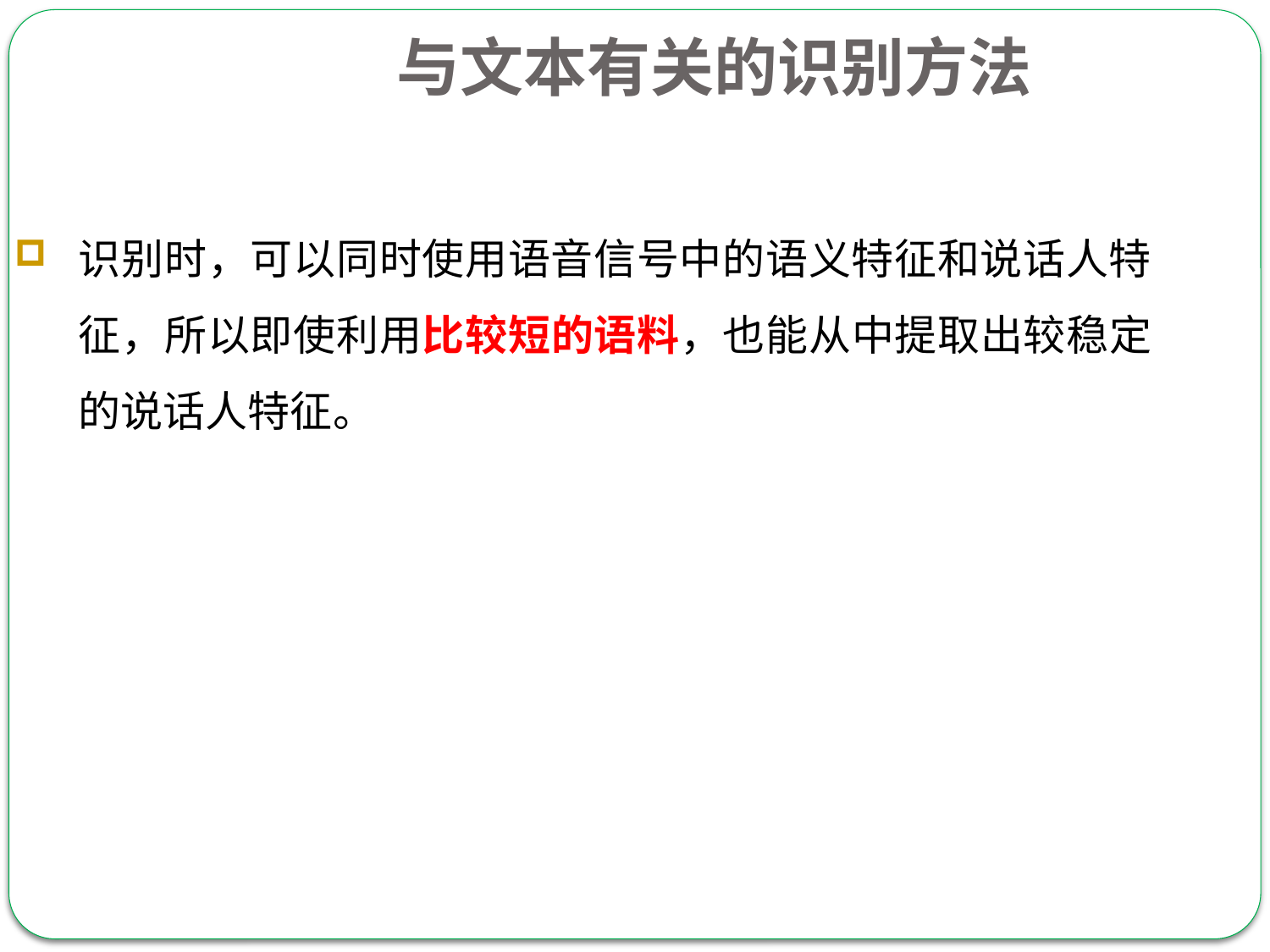

与文本有关的识别方法
识别时，可以同时使用语音信号中的语义特征和说话人特征，所以即使利用比较短的语料，也能从中提取出较稳定的说话人特征。